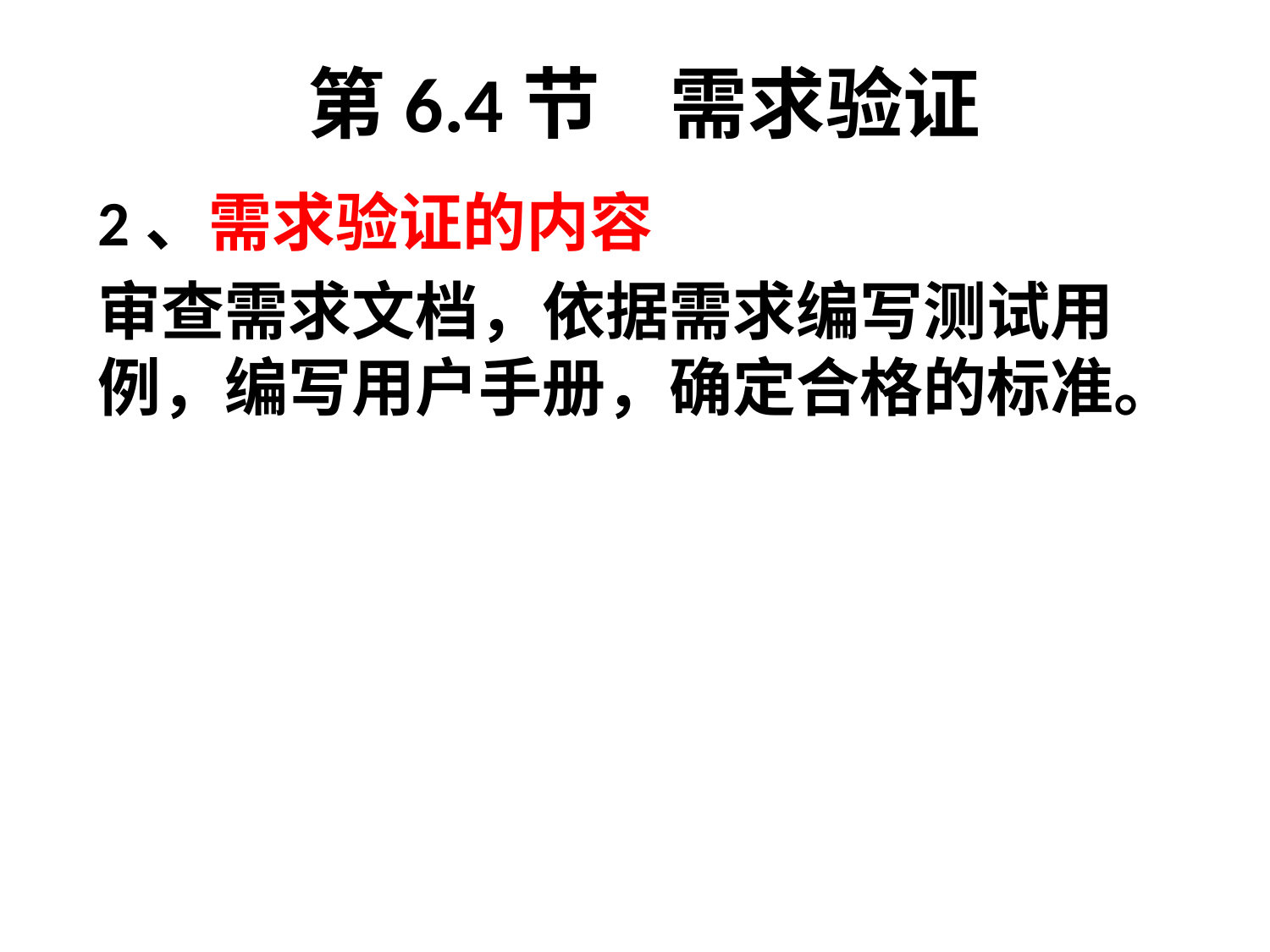

# 第6.4节    需求验证
2、需求验证的内容
审查需求文档，依据需求编写测试用例，编写用户手册，确定合格的标准。